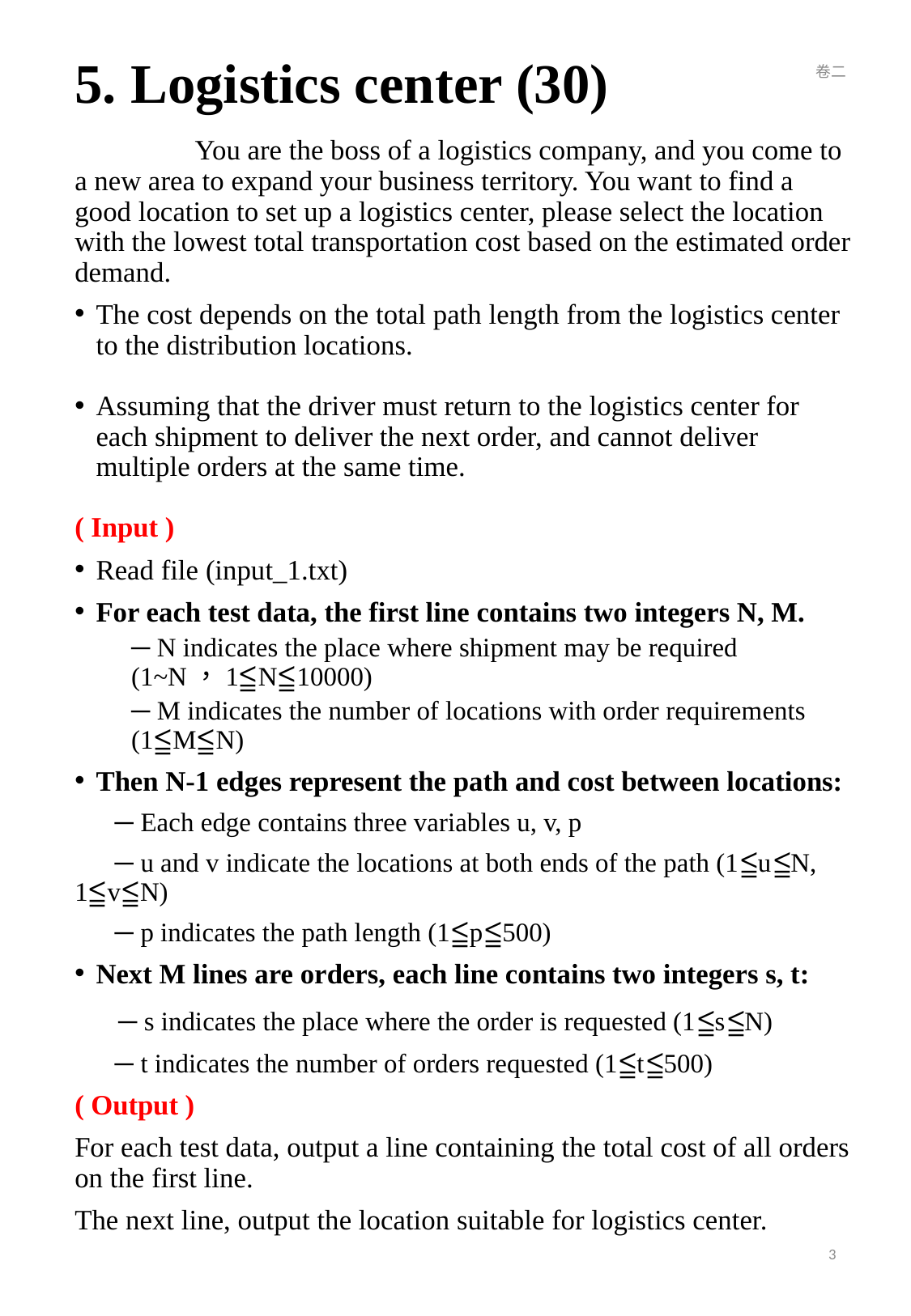

卷二
# 5. Logistics center (30)
	 You are the boss of a logistics company, and you come to a new area to expand your business territory. You want to find a good location to set up a logistics center, please select the location with the lowest total transportation cost based on the estimated order demand.
The cost depends on the total path length from the logistics center to the distribution locations.
Assuming that the driver must return to the logistics center for each shipment to deliver the next order, and cannot deliver multiple orders at the same time.
( Input )
Read file (input_1.txt)
For each test data, the first line contains two integers N, M.
─ N indicates the place where shipment may be required (1~N，1≦N≦10000)
─ M indicates the number of locations with order requirements (1≦M≦N)
Then N-1 edges represent the path and cost between locations:
      ─ Each edge contains three variables u, v, p
      ─ u and v indicate the locations at both ends of the path (1≦u≦N, 1≦v≦N)
      ─ p indicates the path length (1≦p≦500)
Next M lines are orders, each line contains two integers s, t:
     ─ s indicates the place where the order is requested (1≦s≦N)
      ─ t indicates the number of orders requested (1≦t≦500)
( Output )
For each test data, output a line containing the total cost of all orders on the first line.
The next line, output the location suitable for logistics center.
3